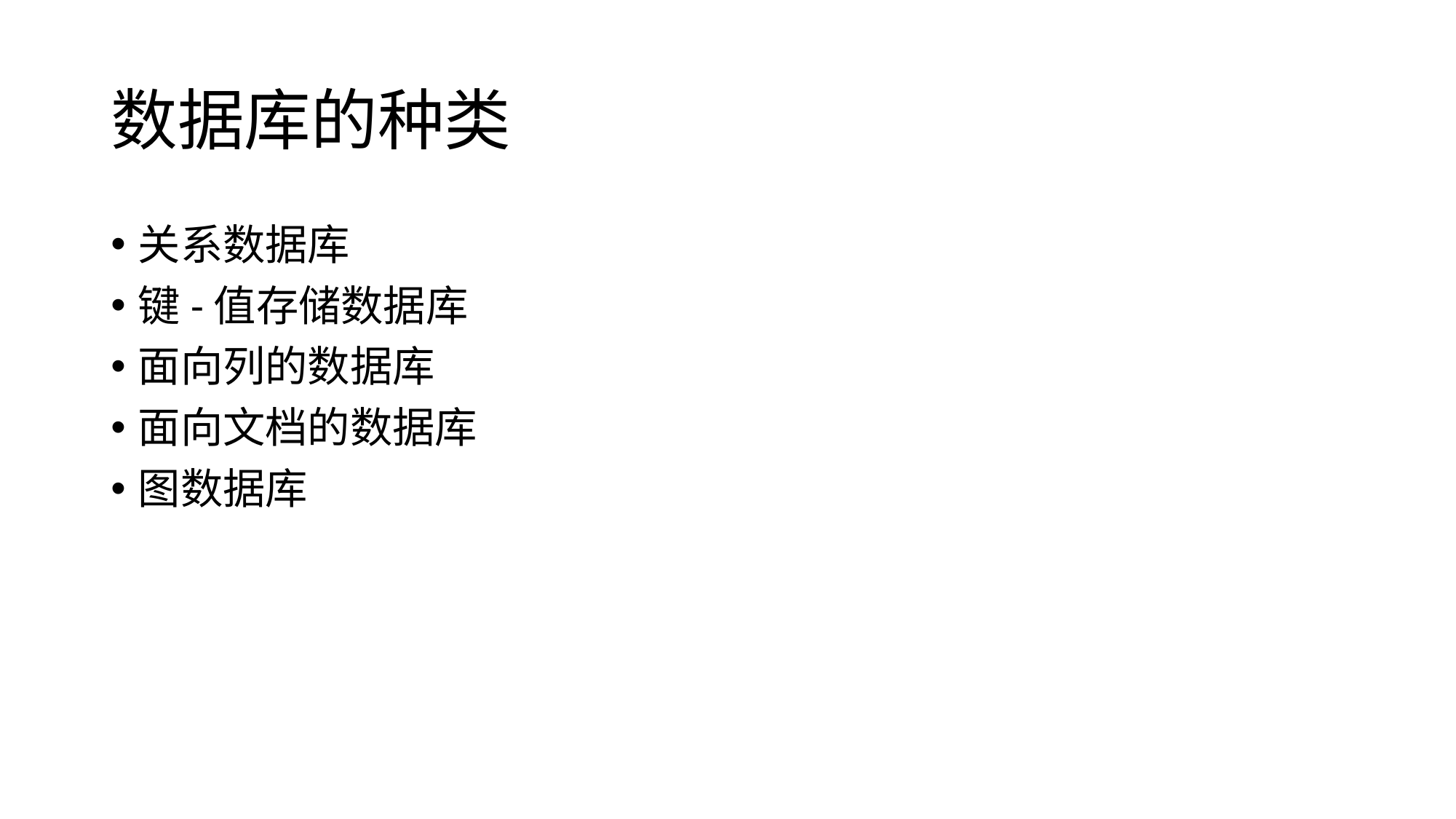

# 数据库的种类
关系数据库
键-值存储数据库
面向列的数据库
面向文档的数据库
图数据库